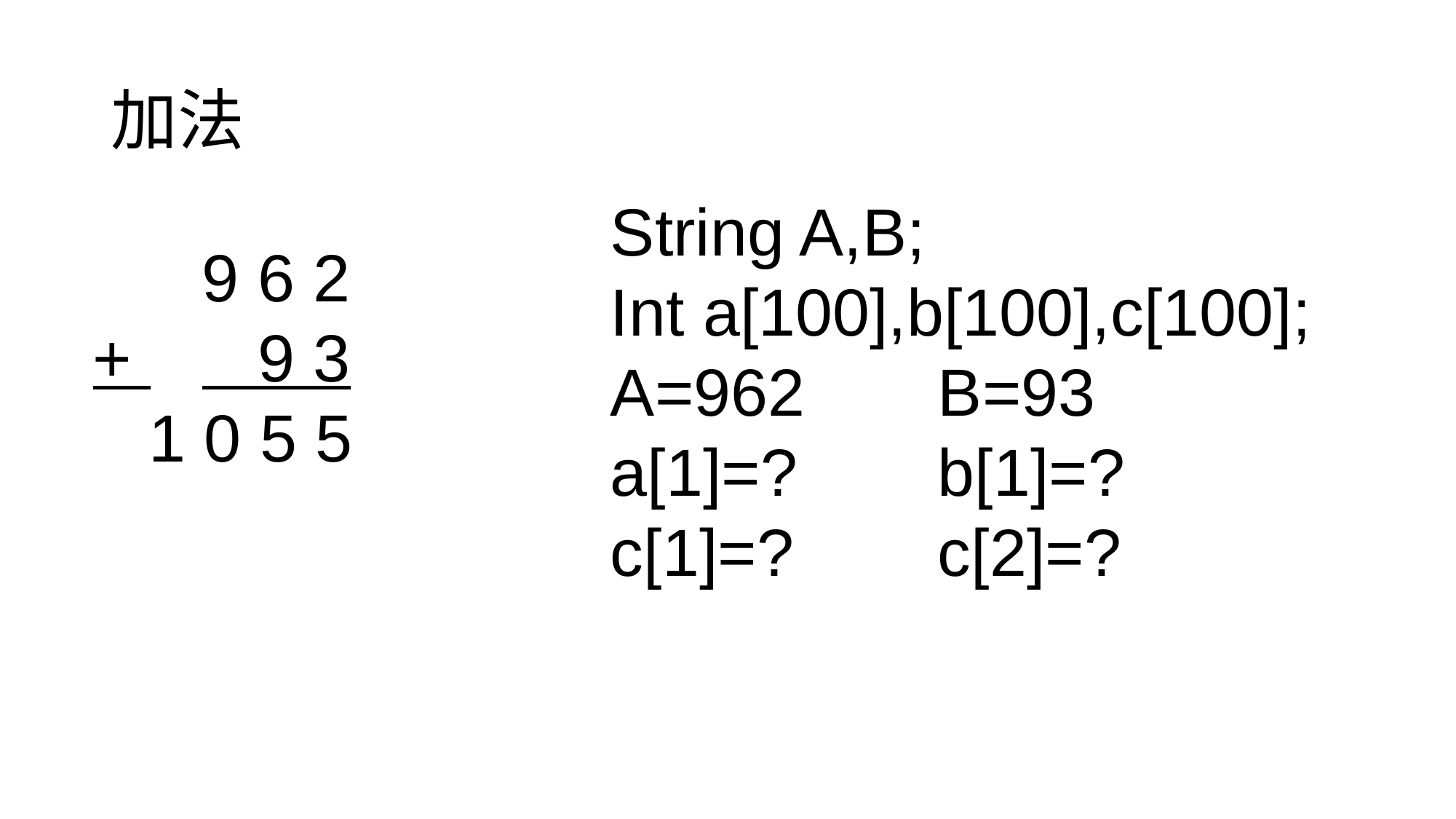

# 加法
String A,B;
Int a[100],b[100],c[100];
A=962		B=93
a[1]=?		b[1]=?
c[1]=?		c[2]=?
	9 6 2
+ 	   9 3
   1 0 5 5